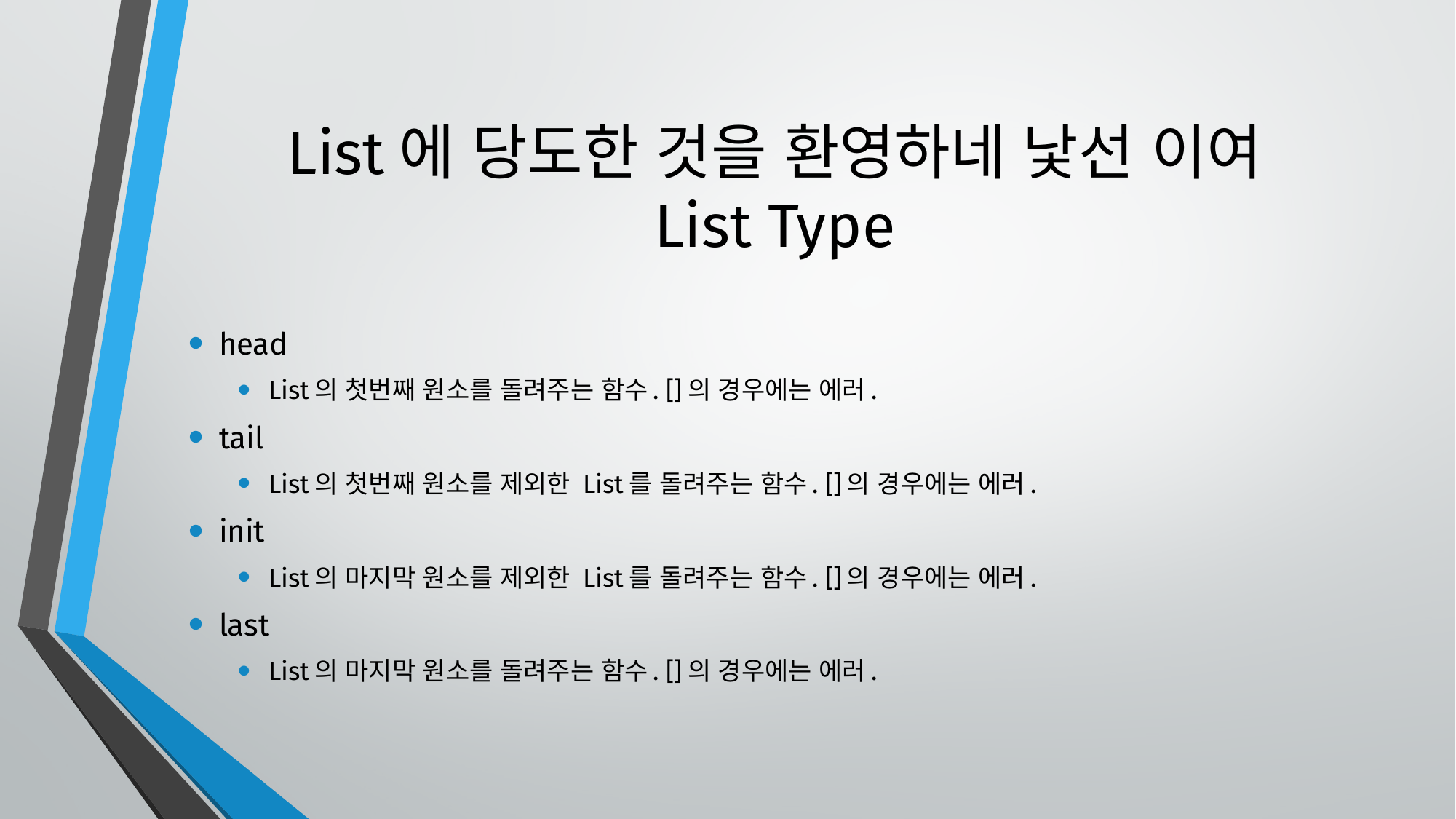

# List에 당도한 것을 환영하네 낯선 이여 List Type
head
List의 첫번째 원소를 돌려주는 함수. []의 경우에는 에러.
tail
List의 첫번째 원소를 제외한 List를 돌려주는 함수. []의 경우에는 에러.
init
List의 마지막 원소를 제외한 List를 돌려주는 함수. []의 경우에는 에러.
last
List의 마지막 원소를 돌려주는 함수. []의 경우에는 에러.